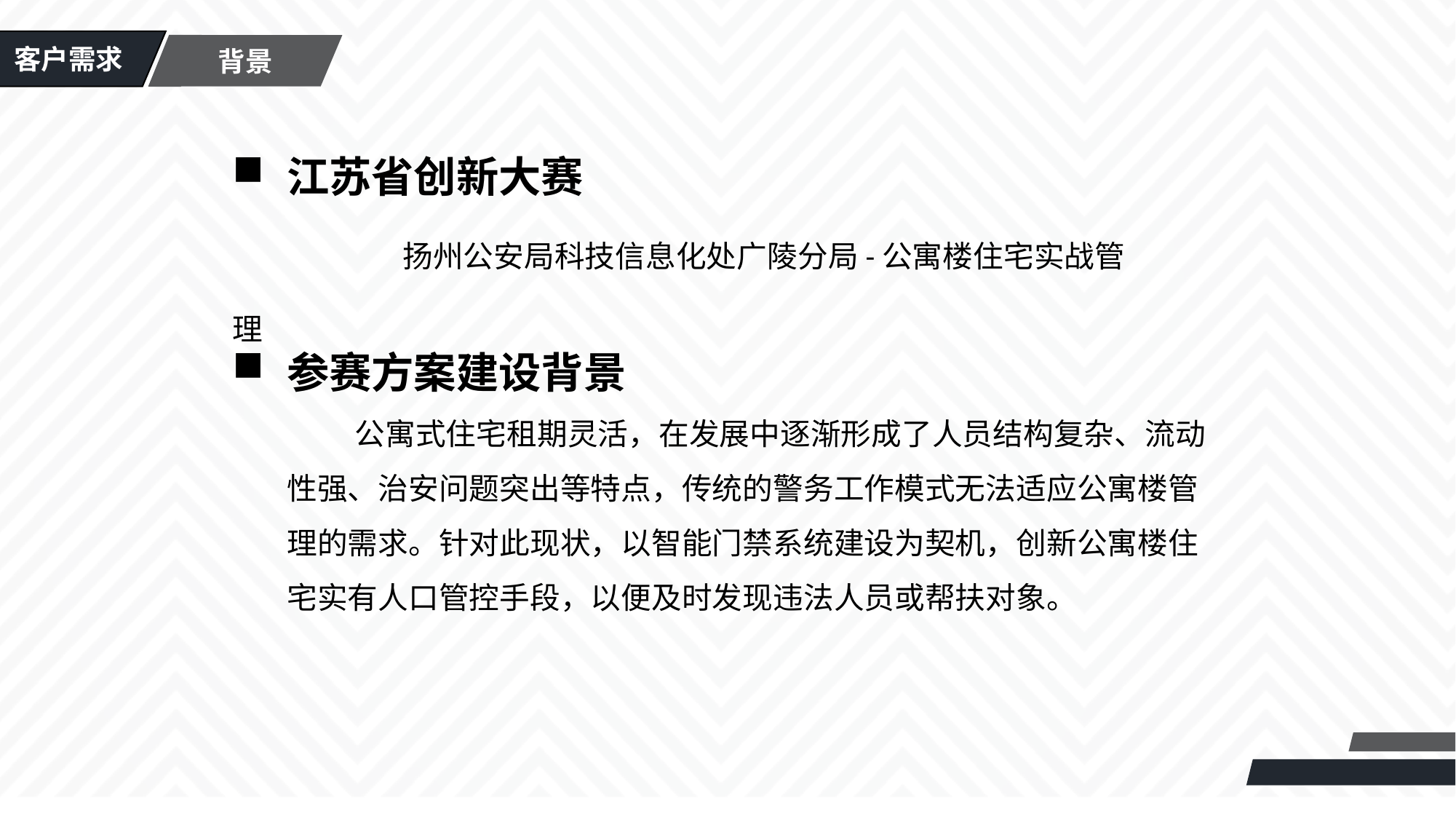

客户需求
背景
江苏省创新大赛
	        扬州公安局科技信息化处广陵分局-公寓楼住宅实战管理
参赛方案建设背景
         公寓式住宅租期灵活，在发展中逐渐形成了人员结构复杂、流动性强、治安问题突出等特点，传统的警务工作模式无法适应公寓楼管理的需求。针对此现状，以智能门禁系统建设为契机，创新公寓楼住宅实有人口管控手段，以便及时发现违法人员或帮扶对象。